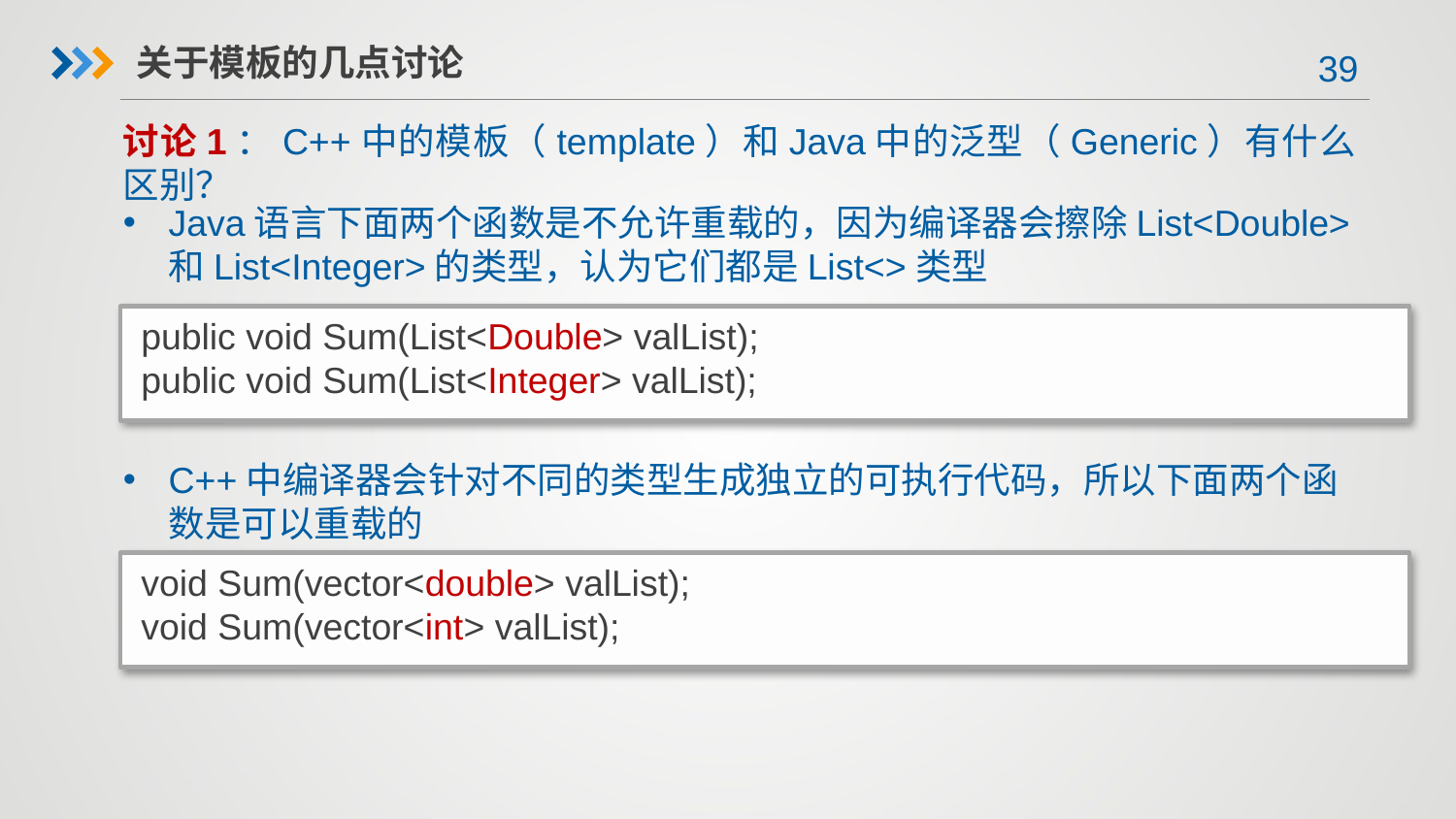

关于模板的几点讨论
讨论1：C++中的模板（template）和Java中的泛型（Generic）有什么区别？
Java语言下面两个函数是不允许重载的，因为编译器会擦除List<Double>和List<Integer>的类型，认为它们都是List<>类型

public void Sum(List<Double> valList);
public void Sum(List<Integer> valList);
C++中编译器会针对不同的类型生成独立的可执行代码，所以下面两个函数是可以重载的

void Sum(vector<double> valList);
void Sum(vector<int> valList);